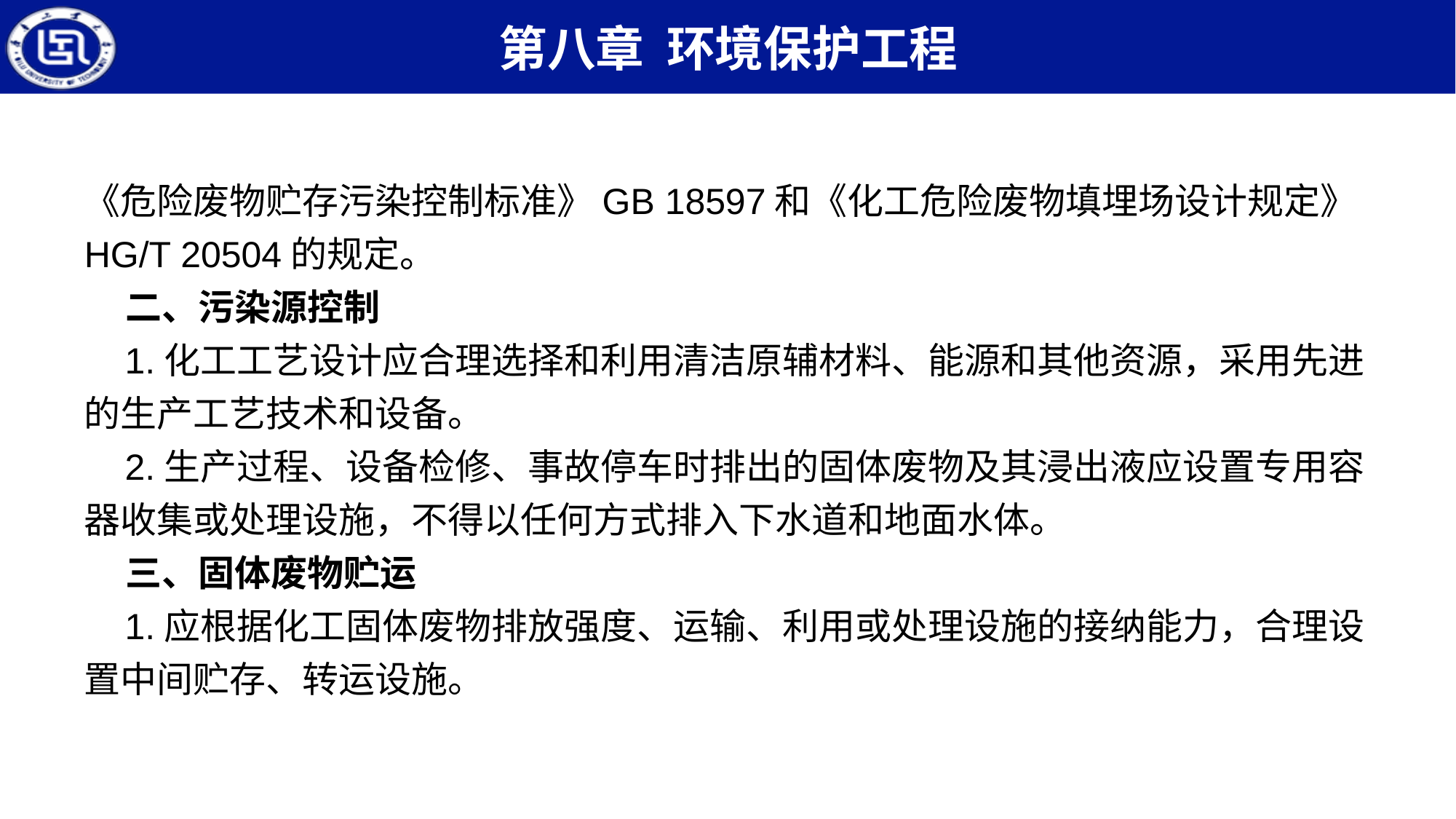

《危险废物贮存污染控制标准》GB 18597和《化工危险废物填埋场设计规定》HG/T 20504的规定。
    二、污染源控制
    1.化工工艺设计应合理选择和利用清洁原辅材料、能源和其他资源，采用先进的生产工艺技术和设备。
    2.生产过程、设备检修、事故停车时排出的固体废物及其浸出液应设置专用容器收集或处理设施，不得以任何方式排入下水道和地面水体。
    三、固体废物贮运
    1.应根据化工固体废物排放强度、运输、利用或处理设施的接纳能力，合理设置中间贮存、转运设施。